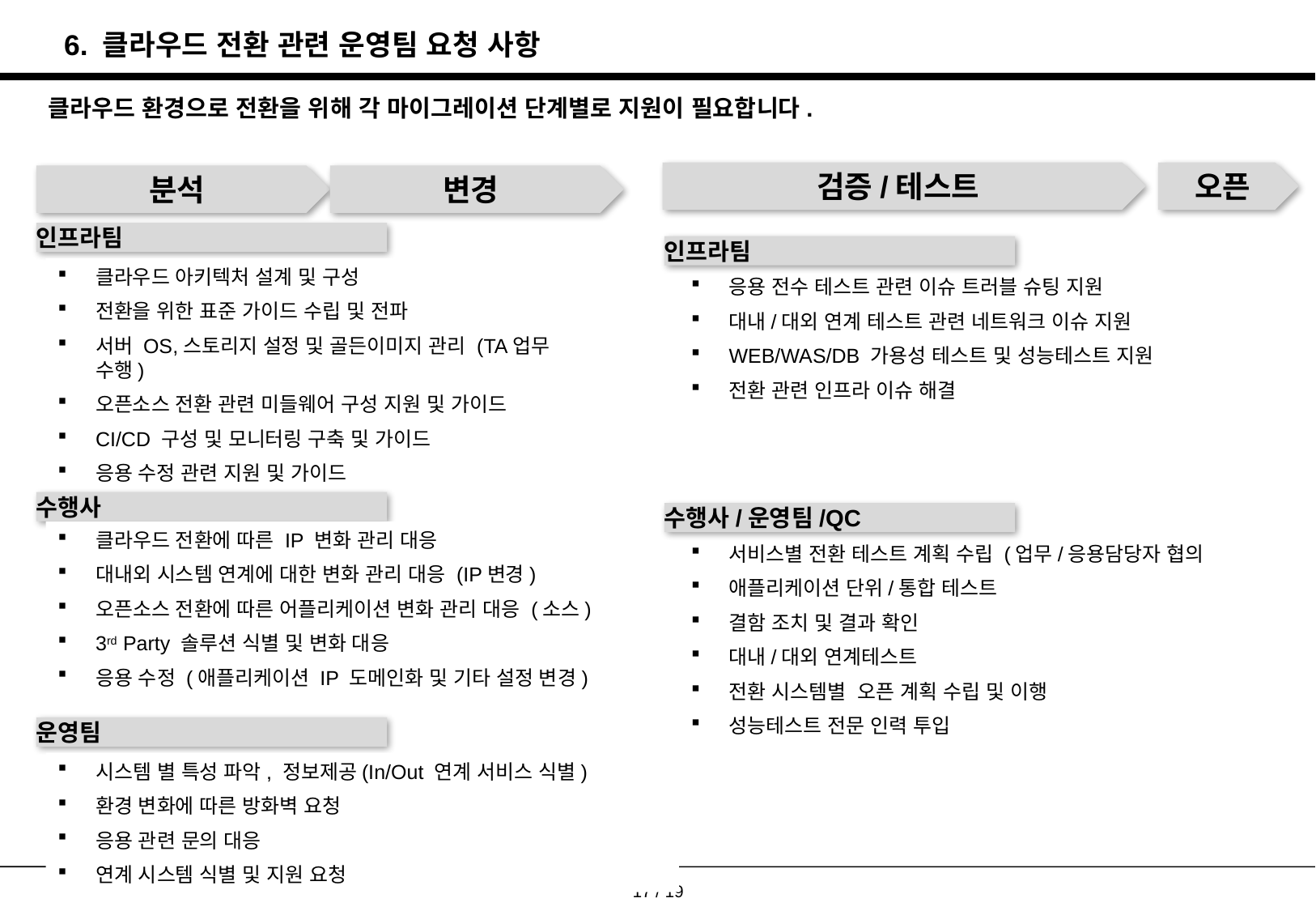

6. 클라우드 전환 관련 운영팀 요청 사항
클라우드 환경으로 전환을 위해 각 마이그레이션 단계별로 지원이 필요합니다.
검증/테스트
오픈
분석
변경
인프라팀
인프라팀
클라우드 아키텍처 설계 및 구성
전환을 위한 표준 가이드 수립 및 전파
서버 OS,스토리지 설정 및 골든이미지 관리 (TA업무 수행)
오픈소스 전환 관련 미들웨어 구성 지원 및 가이드
CI/CD 구성 및 모니터링 구축 및 가이드
응용 수정 관련 지원 및 가이드
응용 전수 테스트 관련 이슈 트러블 슈팅 지원
대내/대외 연계 테스트 관련 네트워크 이슈 지원
WEB/WAS/DB 가용성 테스트 및 성능테스트 지원
전환 관련 인프라 이슈 해결

수행사
수행사/운영팀/QC
클라우드 전환에 따른 IP 변화 관리 대응
대내외 시스템 연계에 대한 변화 관리 대응 (IP변경)
오픈소스 전환에 따른 어플리케이션 변화 관리 대응 (소스)
3rd Party 솔루션 식별 및 변화 대응
응용 수정 (애플리케이션 IP 도메인화 및 기타 설정 변경)

서비스별 전환 테스트 계획 수립 (업무/응용담당자 협의
애플리케이션 단위/통합 테스트
결함 조치 및 결과 확인
대내/대외 연계테스트
전환 시스템별  오픈 계획 수립 및 이행
성능테스트 전문 인력 투입

운영팀
시스템 별 특성 파악, 정보제공(In/Out 연계 서비스 식별)
환경 변화에 따른 방화벽 요청
응용 관련 문의 대응
연계 시스템 식별 및 지원 요청